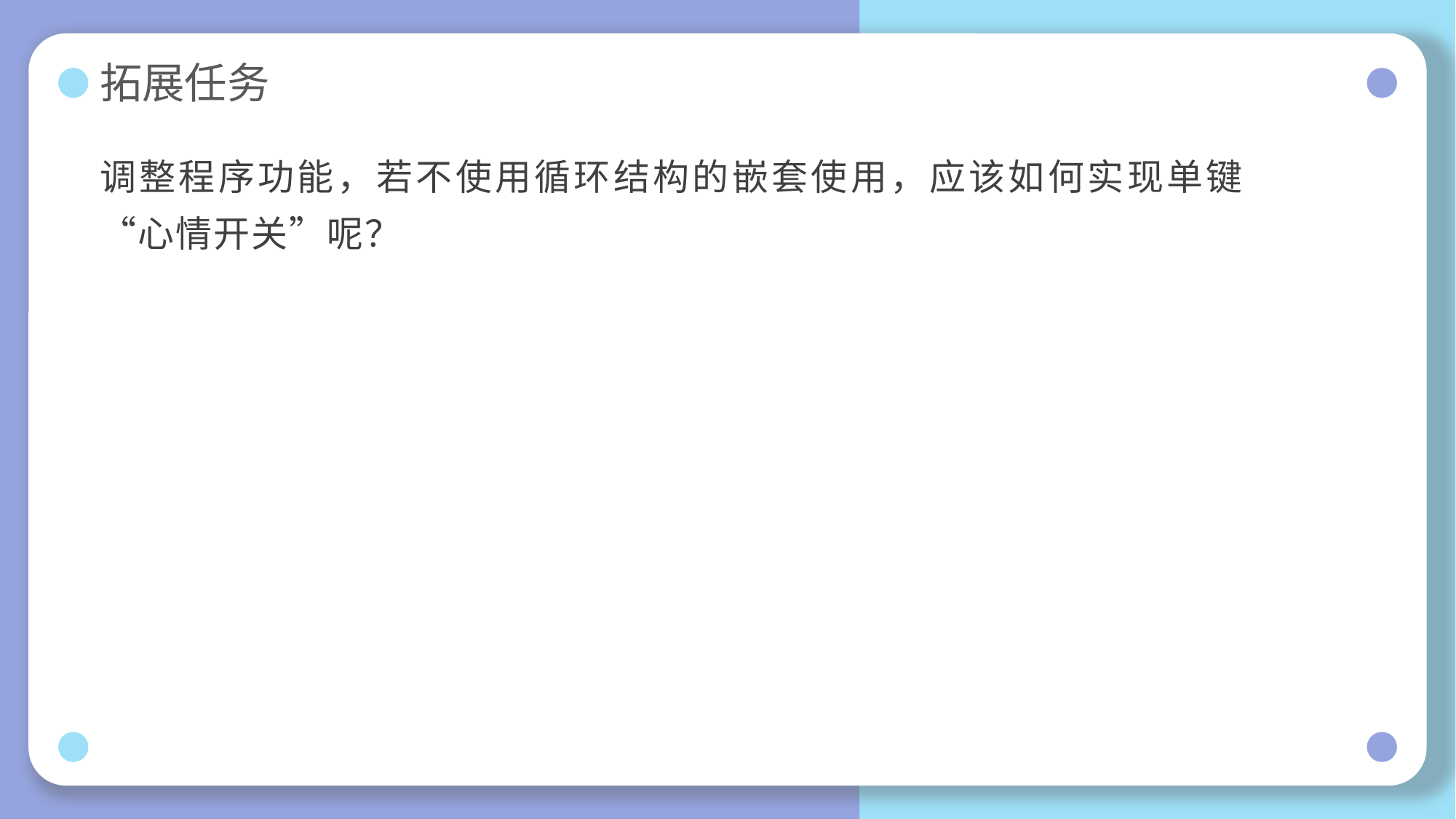

# 拓展任务
调整程序功能，若不使用循环结构的嵌套使用，应该如何实现单键“心情开关”呢？